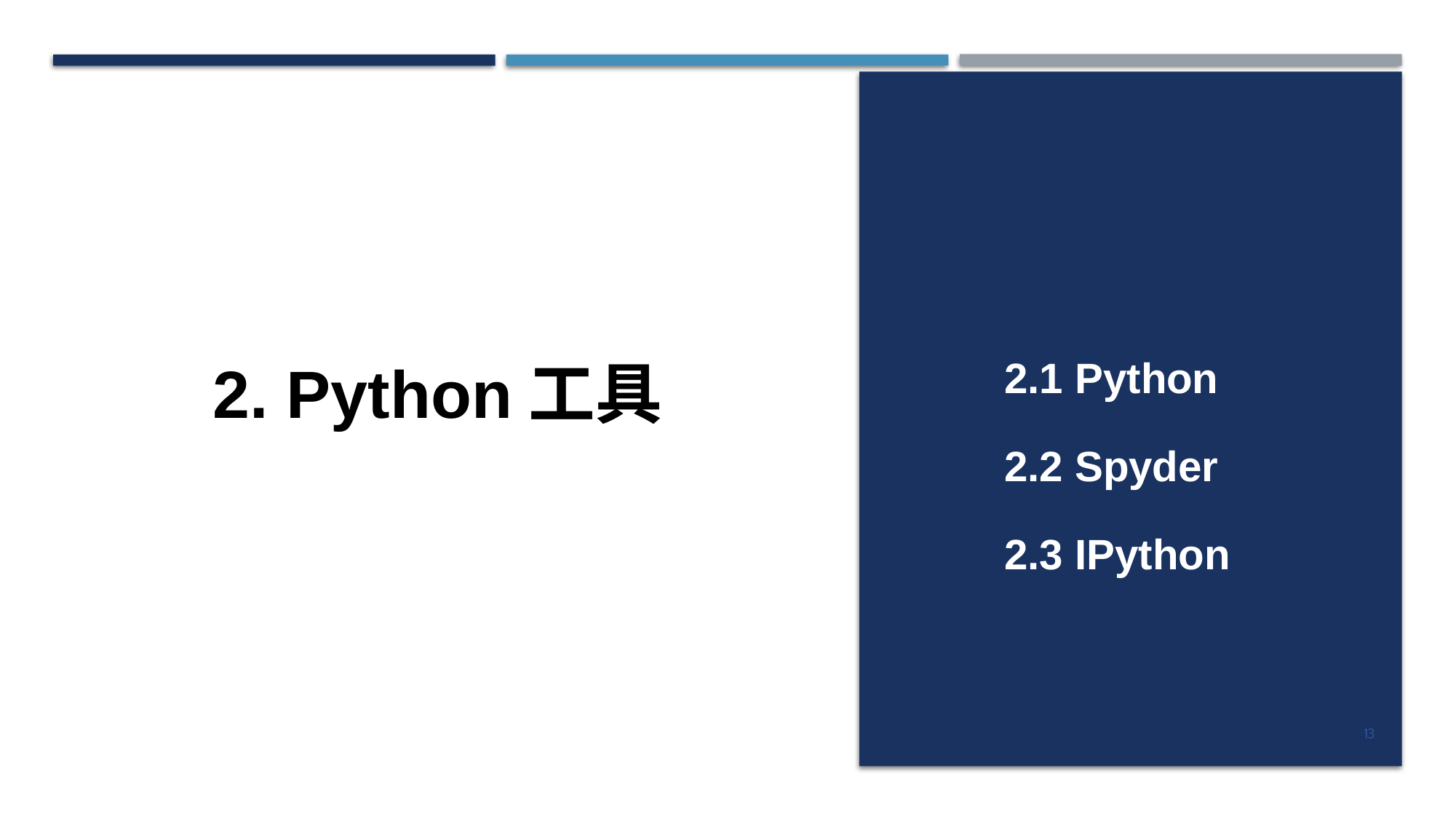

2.1 Python
2. Python工具
2.2 Spyder
2.3 IPython
13